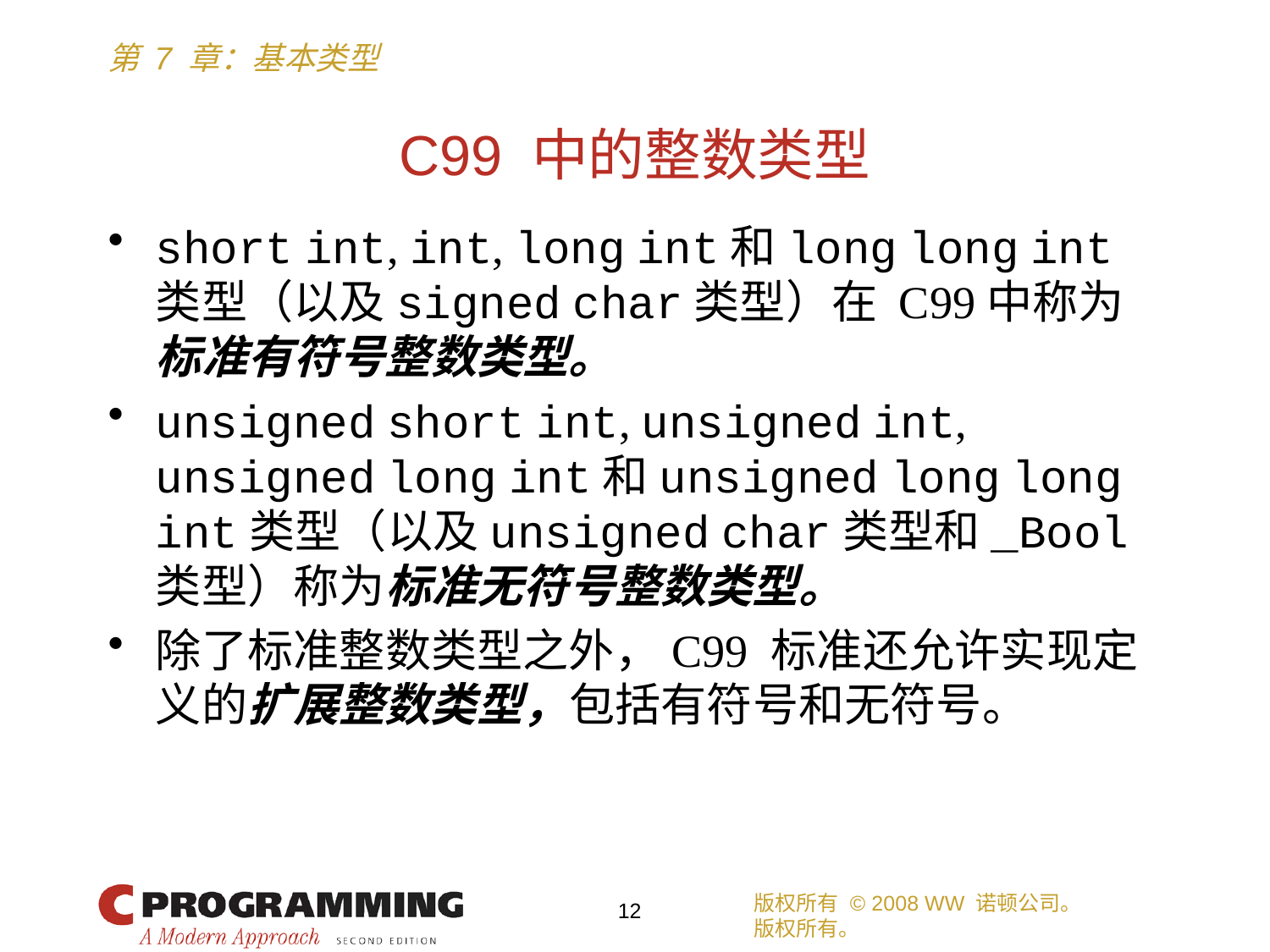

# C99 中的整数类型
short int, int, long int和long long int类型（以及signed char类型）在 C99中称为标准有符号整数类型。
unsigned short int, unsigned int, unsigned long int和unsigned long long int类型（以及unsigned char类型和_Bool类型）称为标准无符号整数类型。
除了标准整数类型之外，C99 标准还允许实现定义的扩展整数类型，包括有符号和无符号。
版权所有 © 2008 WW 诺顿公司。
版权所有。
12